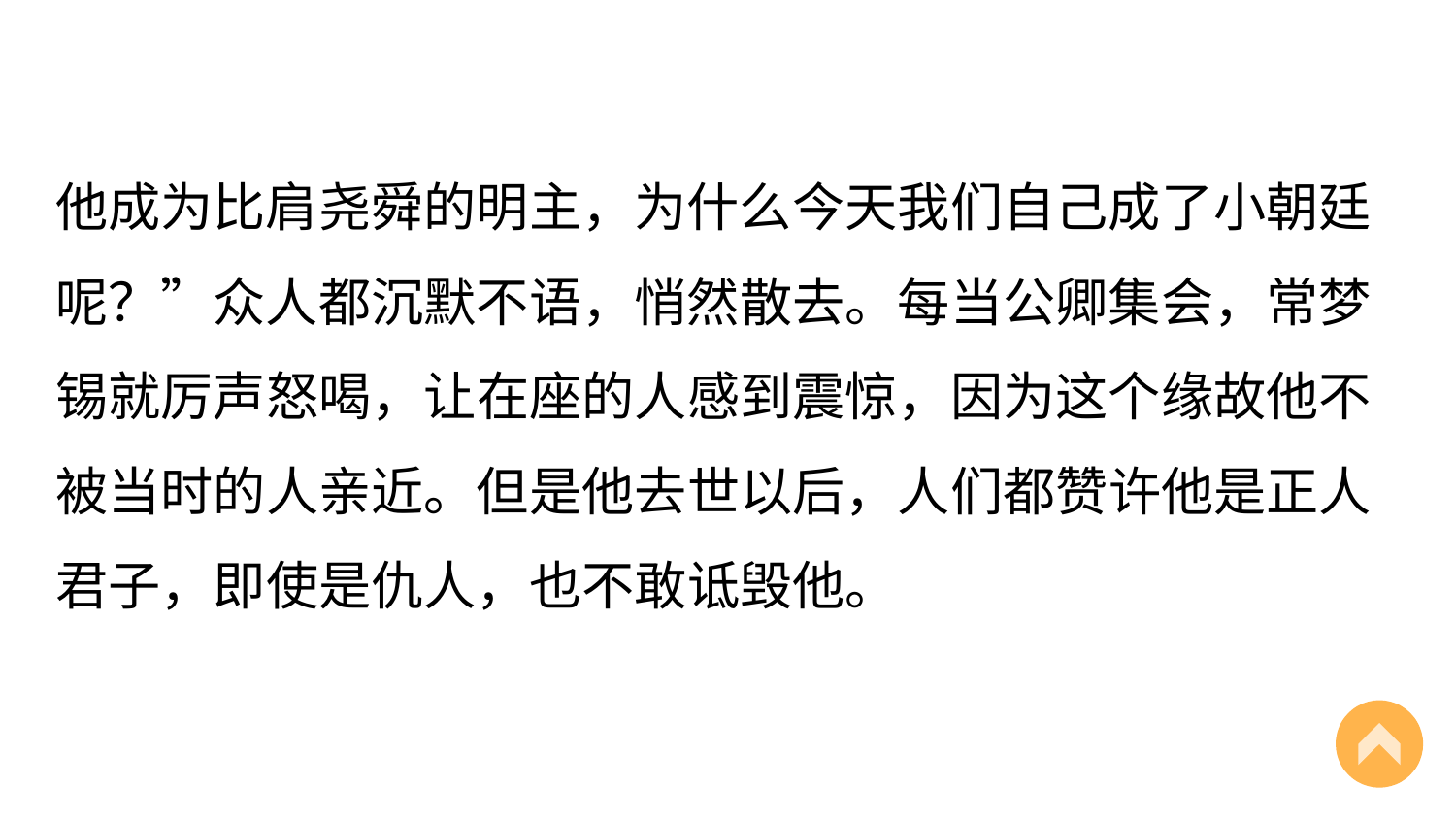

他成为比肩尧舜的明主，为什么今天我们自己成了小朝廷呢？”众人都沉默不语，悄然散去。每当公卿集会，常梦锡就厉声怒喝，让在座的人感到震惊，因为这个缘故他不被当时的人亲近。但是他去世以后，人们都赞许他是正人君子，即使是仇人，也不敢诋毁他。